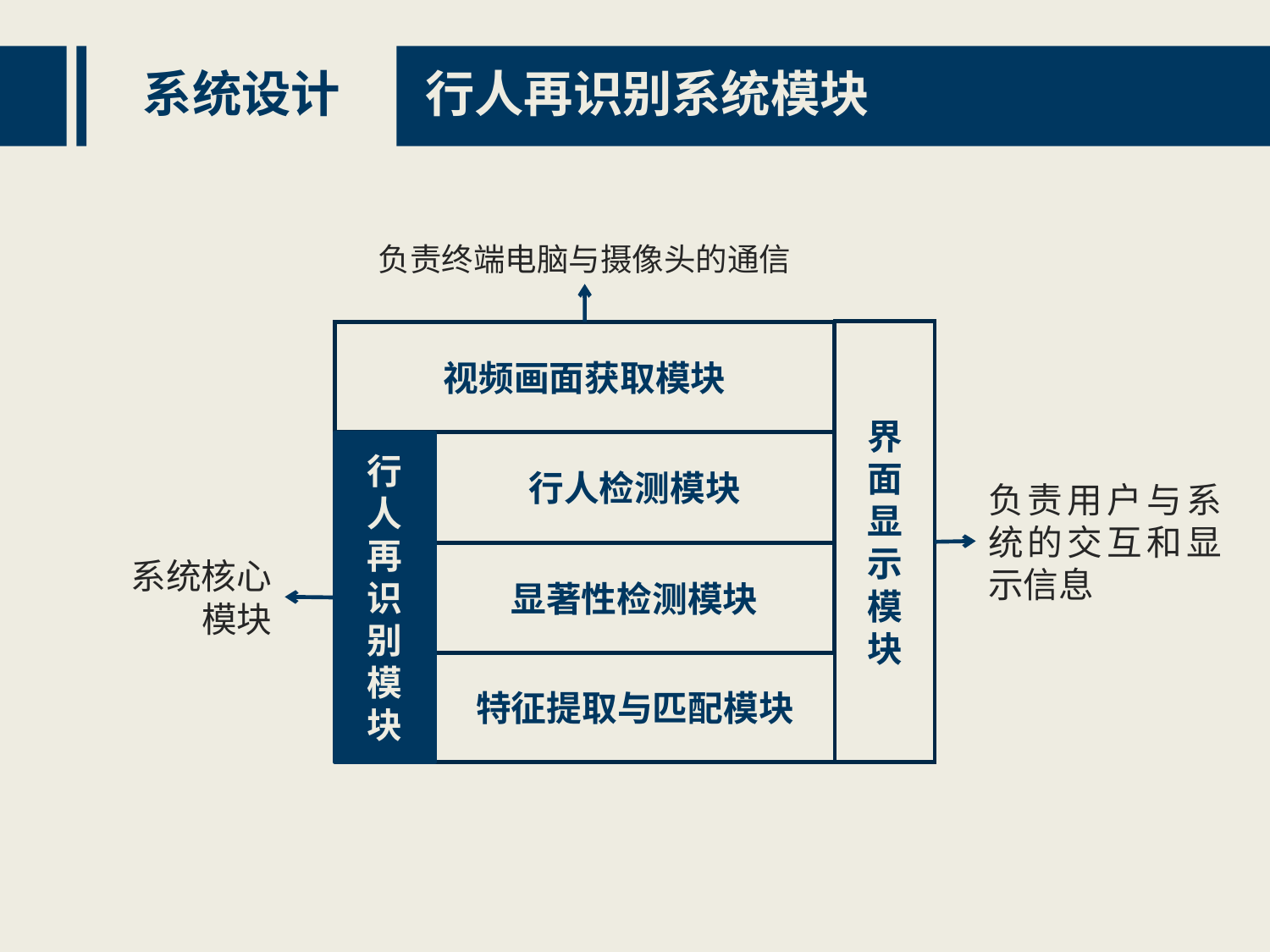

# 系统设计
行人再识别系统模块
负责终端电脑与摄像头的通信
界
面
显
示
模
块
视频画面获取模块
行
人
再
识
别
模
块
行人检测模块
负责用户与系统的交互和显示信息
显著性检测模块
系统核心
模块
特征提取与匹配模块